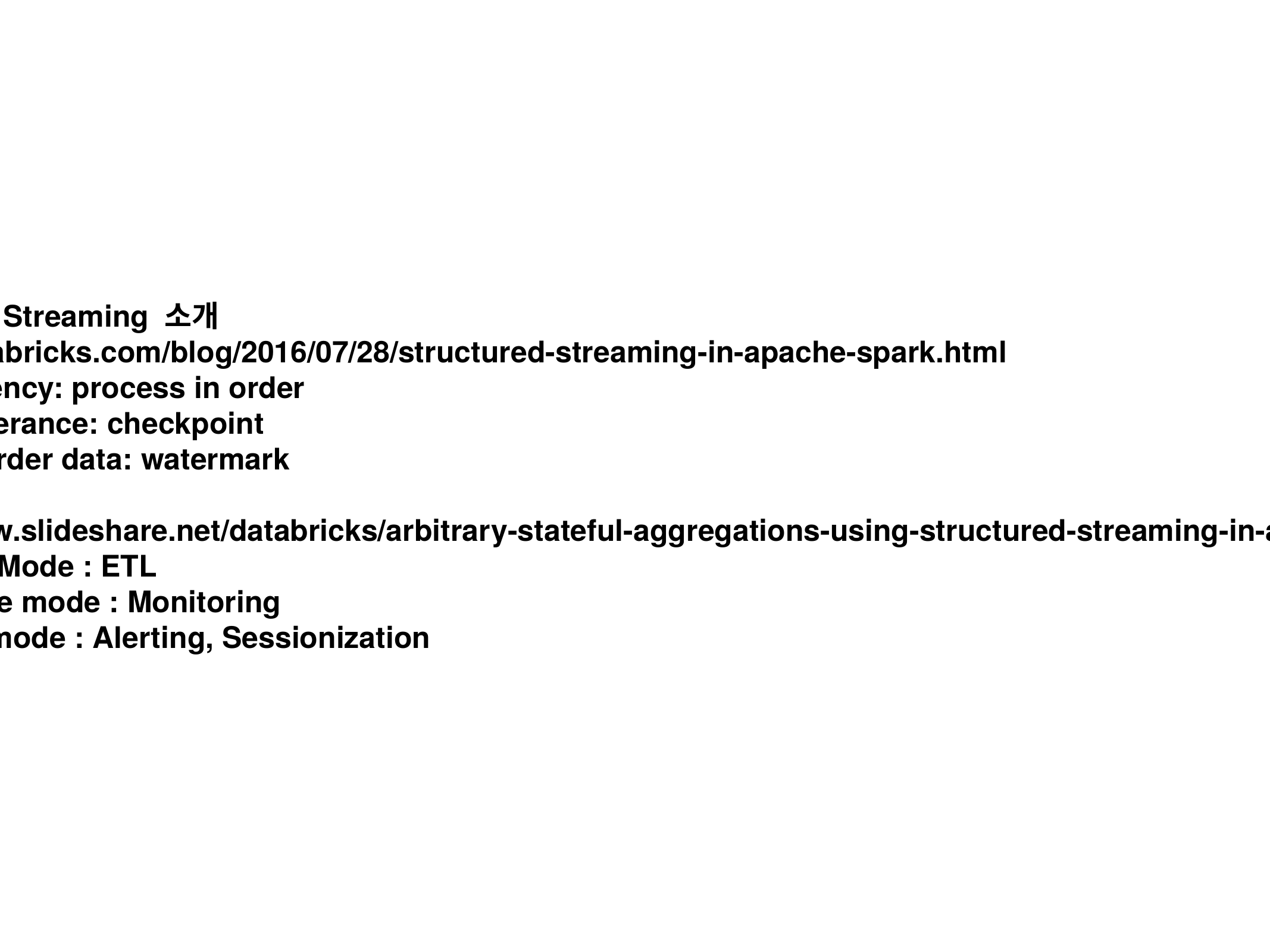

1. Structured Streaming 소개
    https://databricks.com/blog/2016/07/28/structured-streaming-in-apache-spark.html
        Consistency: process in order
        Fault tolerance: checkpoint
        Out-of-order data: watermark

    https://www.slideshare.net/databricks/arbitrary-stateful-aggregations-using-structured-streaming-in-apache-spark
        Append Mode : ETL
        Complete mode : Monitoring
        Update mode : Alerting, Sessionization